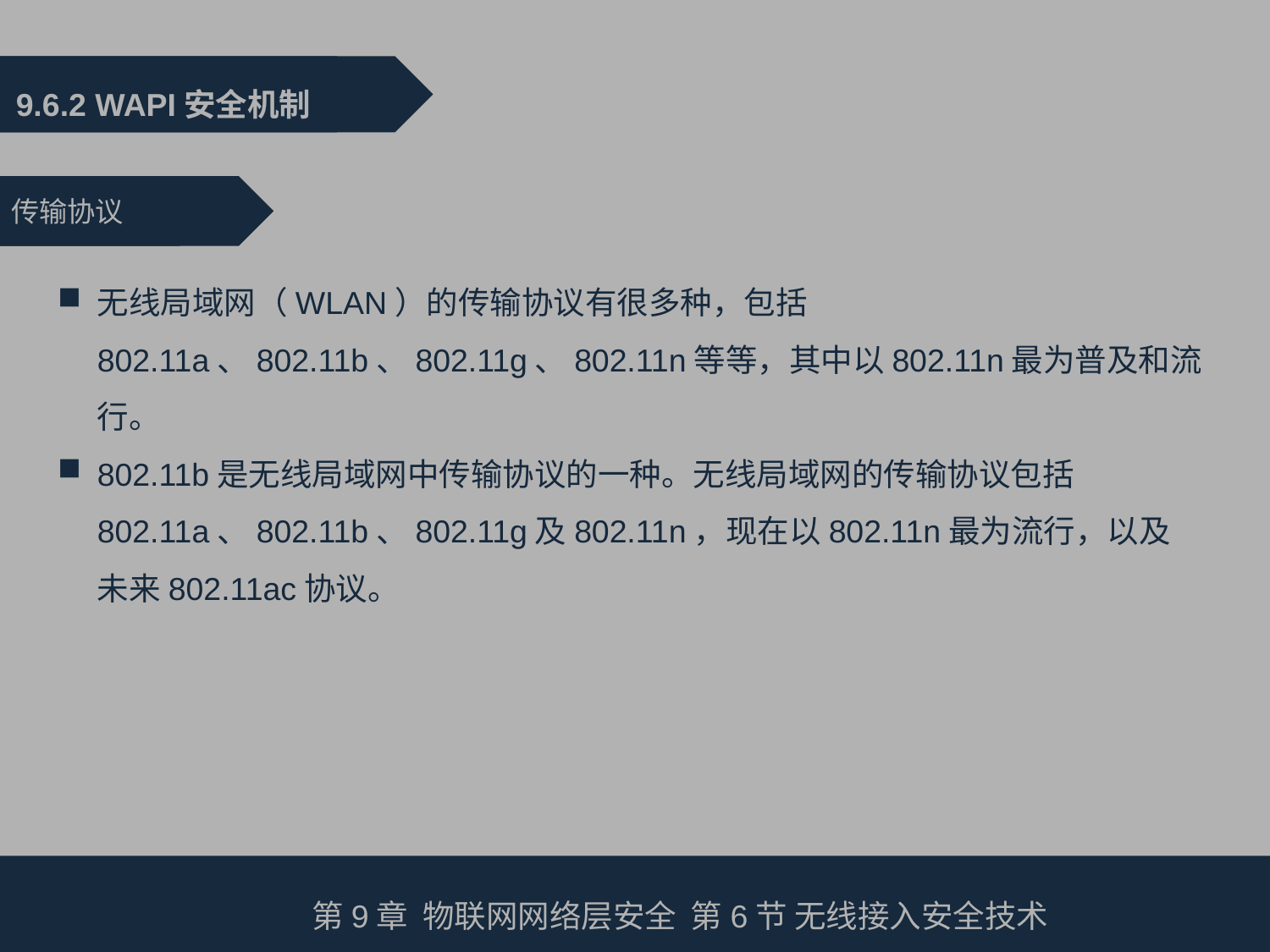

9.6.2 WAPI安全机制
传输协议
无线局域网（WLAN）的传输协议有很多种，包括802.11a、802.11b、802.11g、802.11n等等，其中以802.11n最为普及和流行。
802.11b是无线局域网中传输协议的一种。无线局域网的传输协议包括802.11a、802.11b、802.11g及802.11n，现在以802.11n最为流行，以及未来802.11ac协议。
第9章  物联网网络层安全  第6节 无线接入安全技术